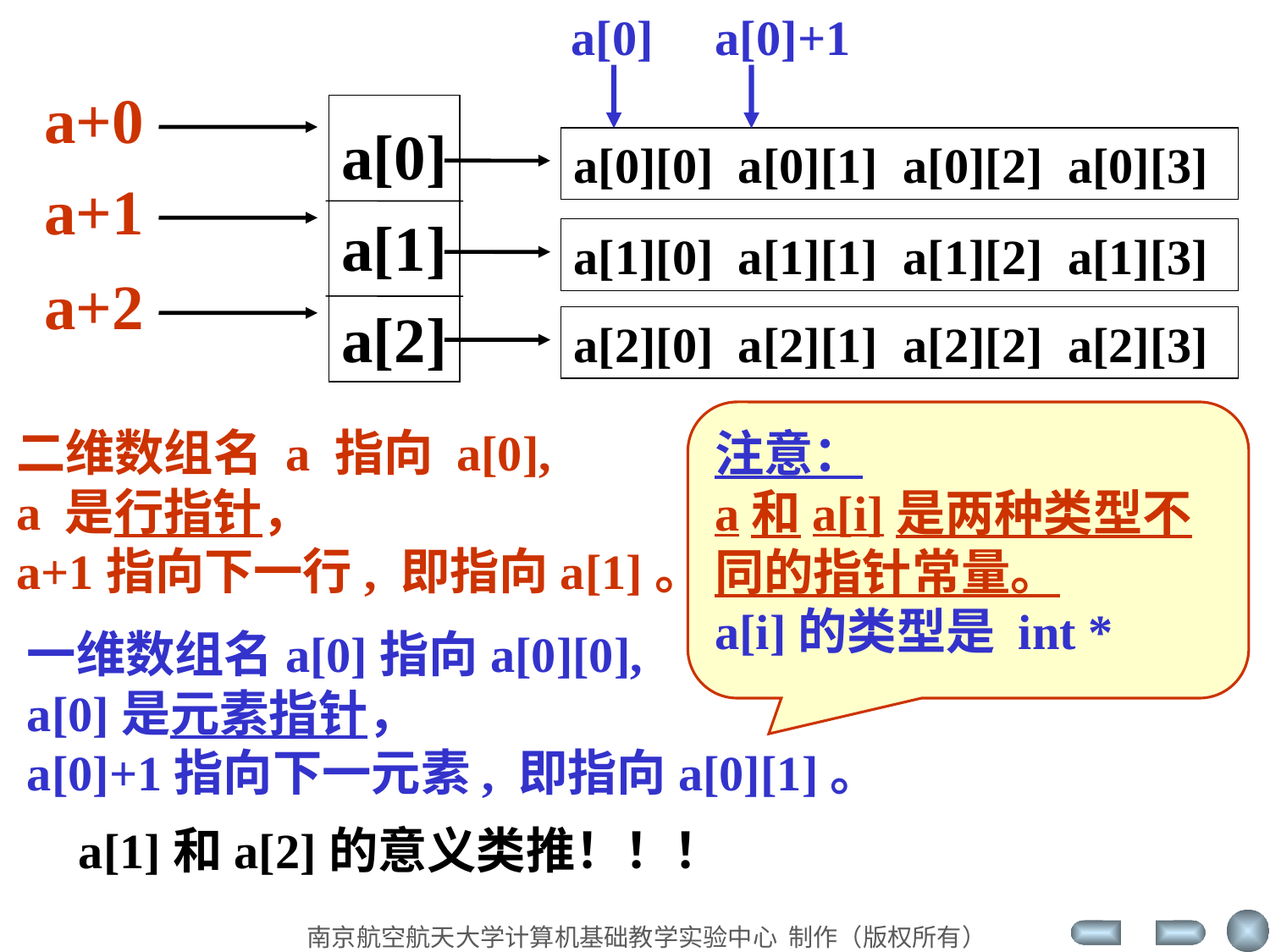

a[0]     a[0]+1

一维数组名a[0]指向a[0][0],
a[0]是元素指针，
a[0]+1指向下一元素, 即指向a[0][1]。
a+0
a[0]
a[1]
a[2]

a[0][0]  a[0][1]  a[0][2]  a[0][3]

a+1

a[1][0]  a[1][1]  a[1][2]  a[1][3]

a+2
a[2][0]  a[2][1]  a[2][2]  a[2][3]

注意：
a和a[i]是两种类型不同的指针常量。
a[i]的类型是 int *
二维数组名 a 指向 a[0],
a 是行指针，
a+1指向下一行, 即指向a[1]。
a[1]和a[2]的意义类推！！！